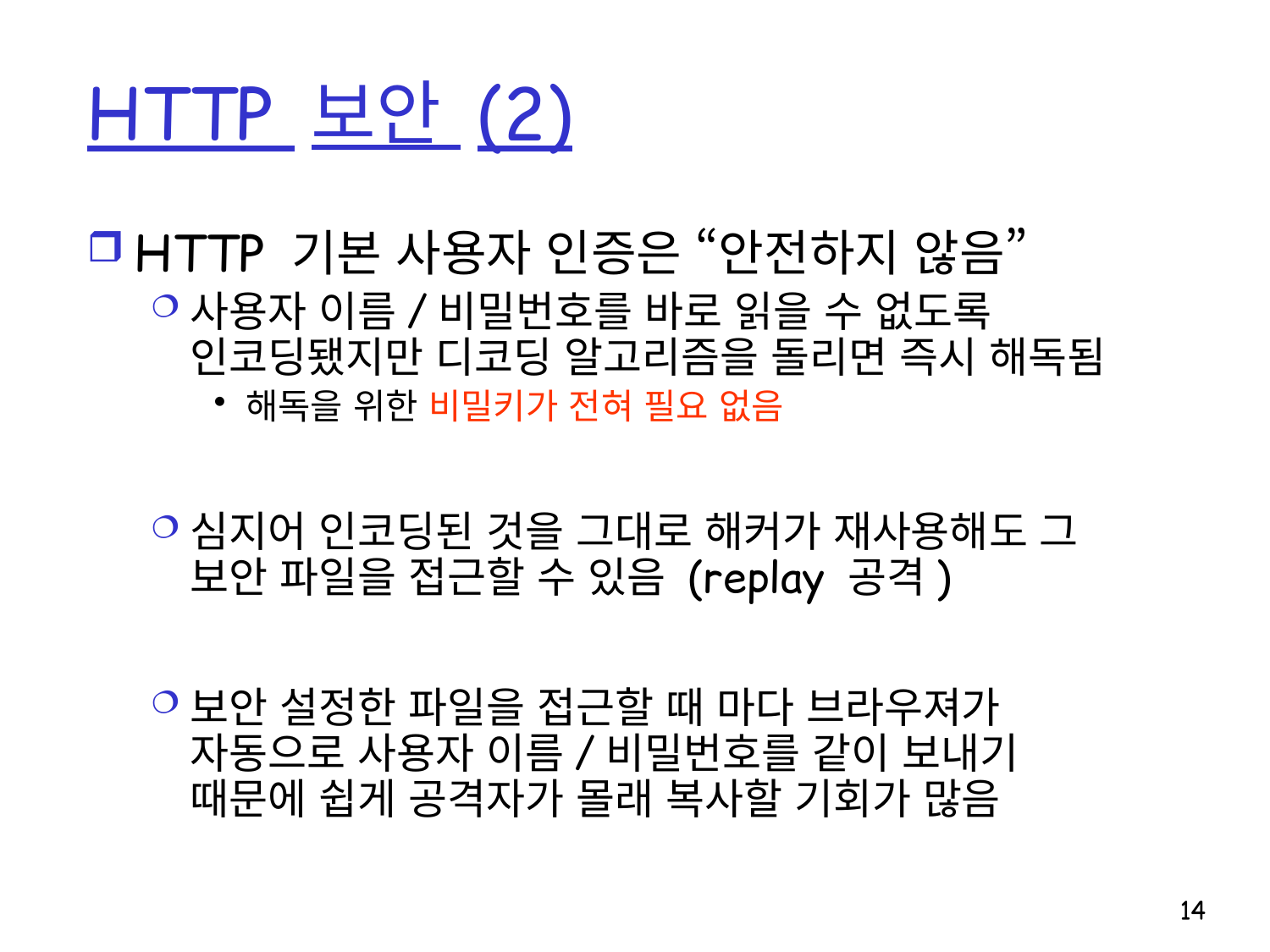

# HTTP 보안 (2)
HTTP 기본 사용자 인증은 “안전하지 않음”
사용자 이름/비밀번호를 바로 읽을 수 없도록 인코딩됐지만 디코딩 알고리즘을 돌리면 즉시 해독됨
해독을 위한 비밀키가 전혀 필요 없음

심지어 인코딩된 것을 그대로 해커가 재사용해도 그 보안 파일을 접근할 수 있음 (replay 공격)

보안 설정한 파일을 접근할 때 마다 브라우져가 자동으로 사용자 이름/비밀번호를 같이 보내기 때문에 쉽게 공격자가 몰래 복사할 기회가 많음
14